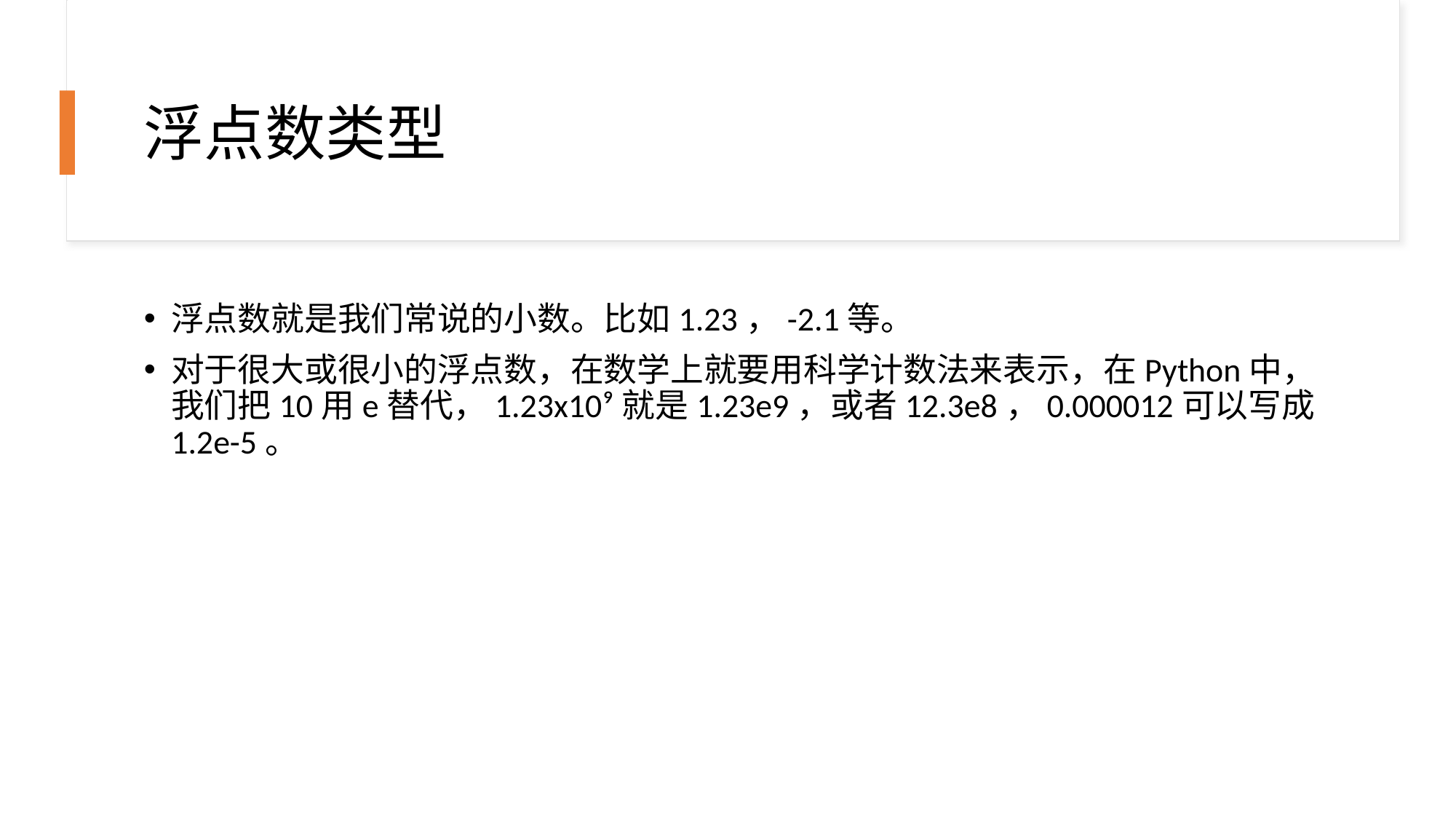

# 浮点数类型

浮点数就是我们常说的小数。比如1.23，-2.1等。
对于很大或很小的浮点数，在数学上就要用科学计数法来表示，在Python中，我们把10用e替代，1.23x10⁹就是1.23e9，或者12.3e8，0.000012可以写成1.2e-5。